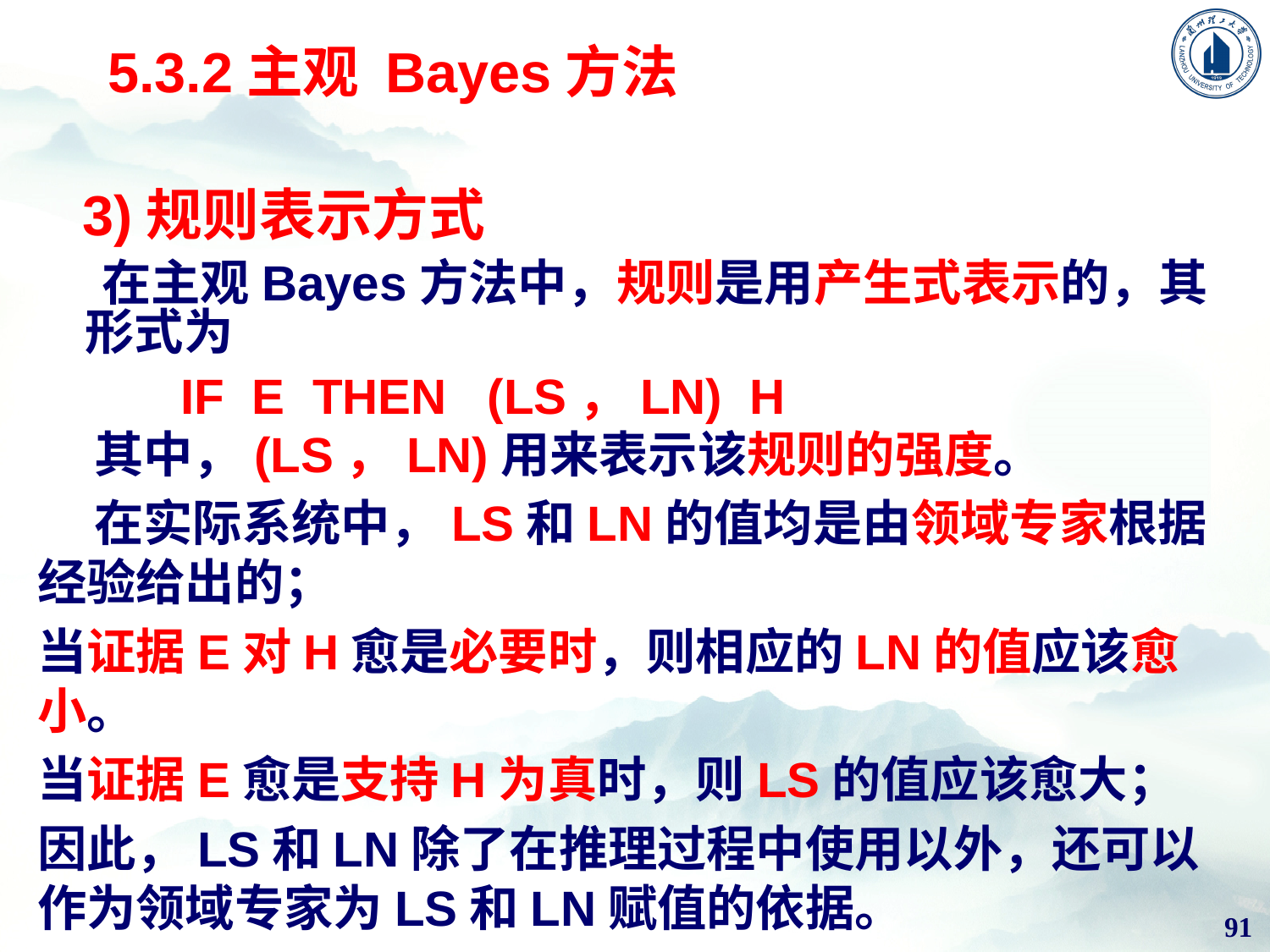

5.3.2主观 Bayes方法
   3)规则表示方式
    在主观Bayes方法中，规则是用产生式表示的，其形式为
          IF  E  THEN   (LS，LN)  H
    其中，(LS，LN)用来表示该规则的强度。
    在实际系统中，LS和LN的值均是由领域专家根据经验给出的；
当证据E对H愈是必要时，则相应的LN的值应该愈小。
当证据E愈是支持H为真时，则LS的值应该愈大；
因此，LS和LN除了在推理过程中使用以外，还可以作为领域专家为LS和LN赋值的依据。
91